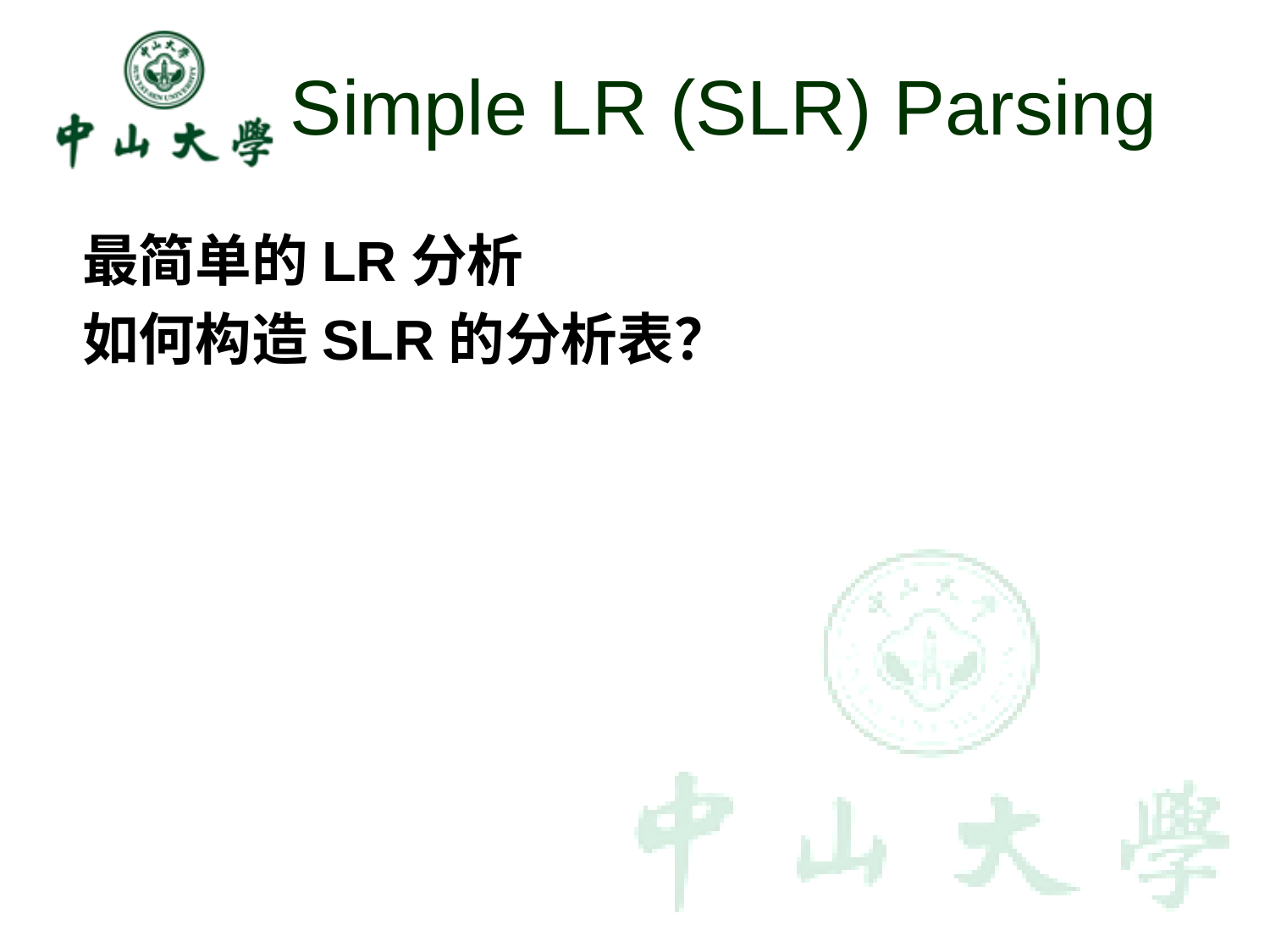

# Simple LR (SLR) Parsing
最简单的LR分析
如何构造SLR的分析表？